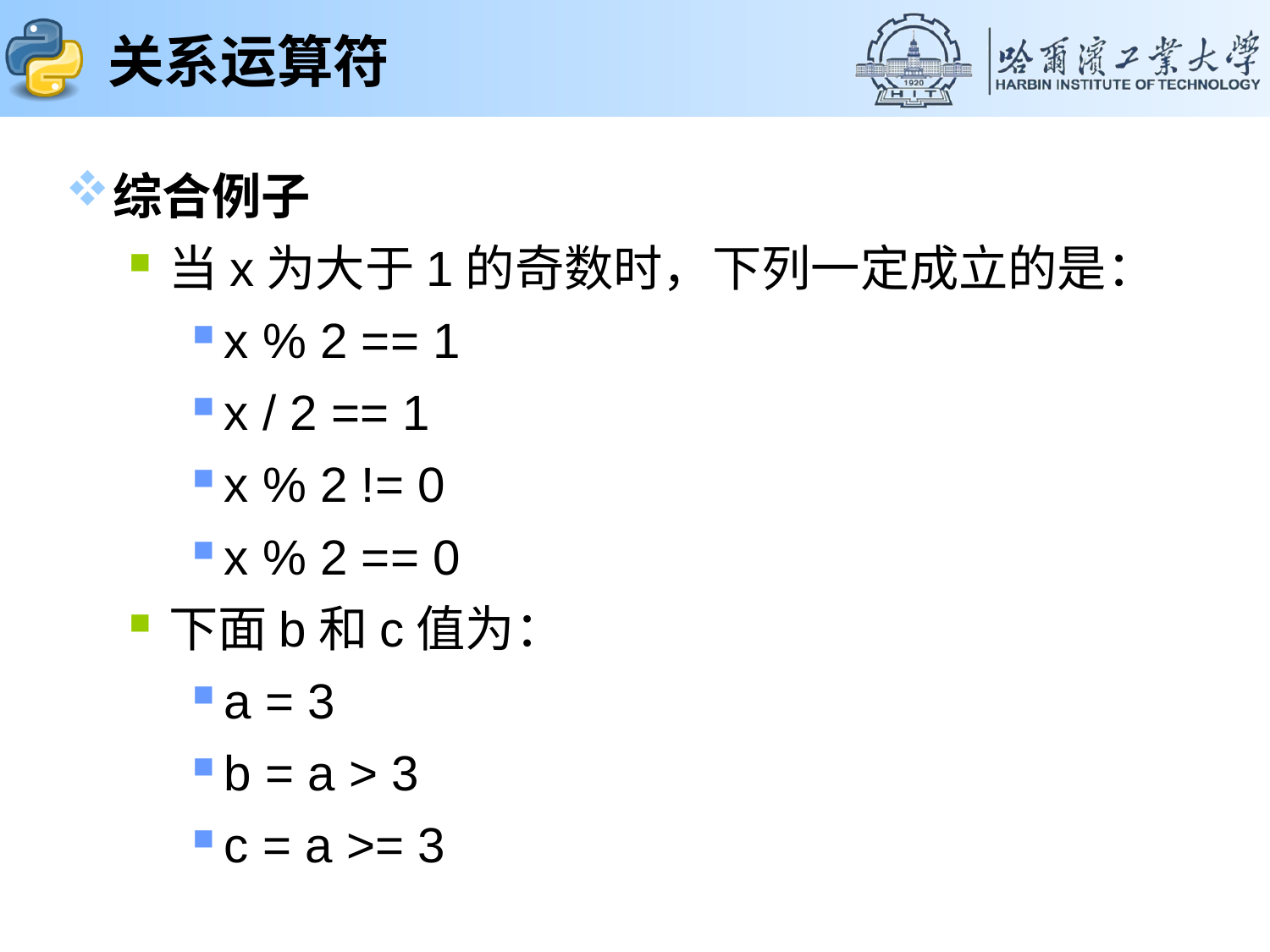

# 关系运算符
综合例子
当x为大于1的奇数时，下列一定成立的是：
x % 2 == 1
x / 2 == 1
x % 2 != 0
x % 2 == 0
下面b和c值为：
a = 3
b = a > 3
c = a >= 3